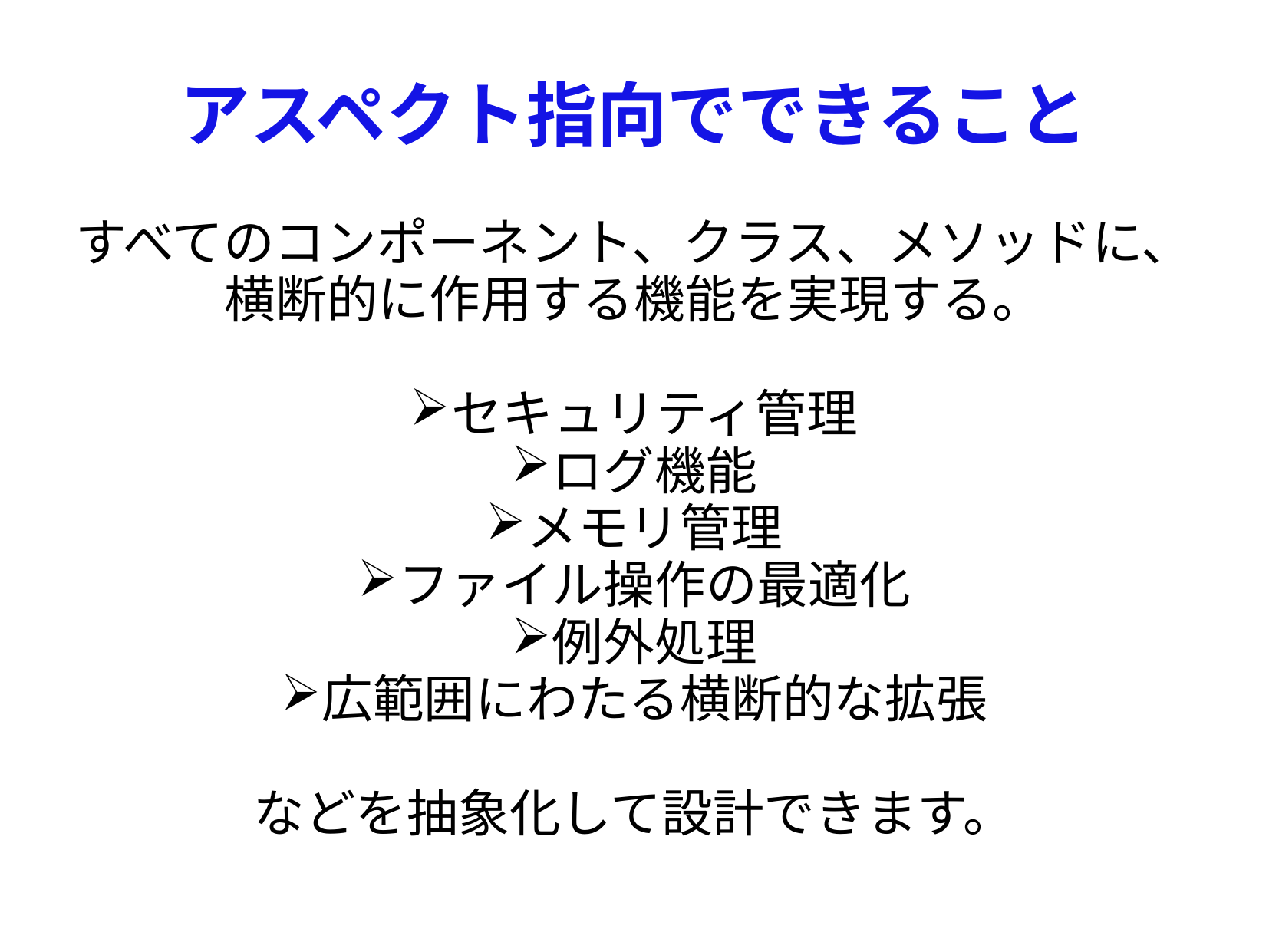

# アスペクト指向でできること
すべてのコンポーネント、クラス、メソッドに、
横断的に作用する機能を実現する。

セキュリティ管理
ログ機能
メモリ管理
ファイル操作の最適化
例外処理
広範囲にわたる横断的な拡張

などを抽象化して設計できます。